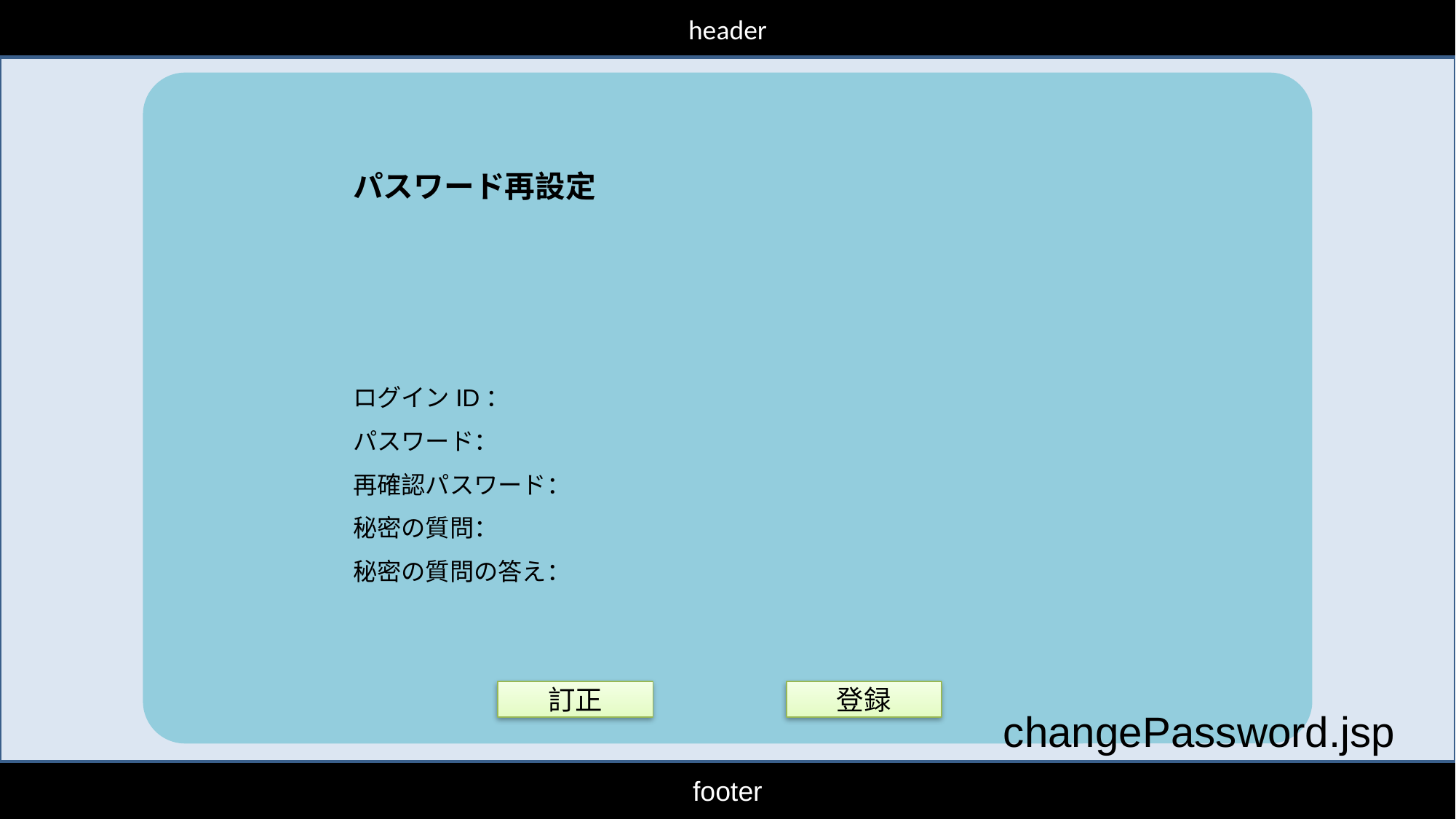

header

パスワード再設定

ログインID：
パスワード：
再確認パスワード：
秘密の質問：
秘密の質問の答え：

訂正
登録
changePassword.jsp
footer